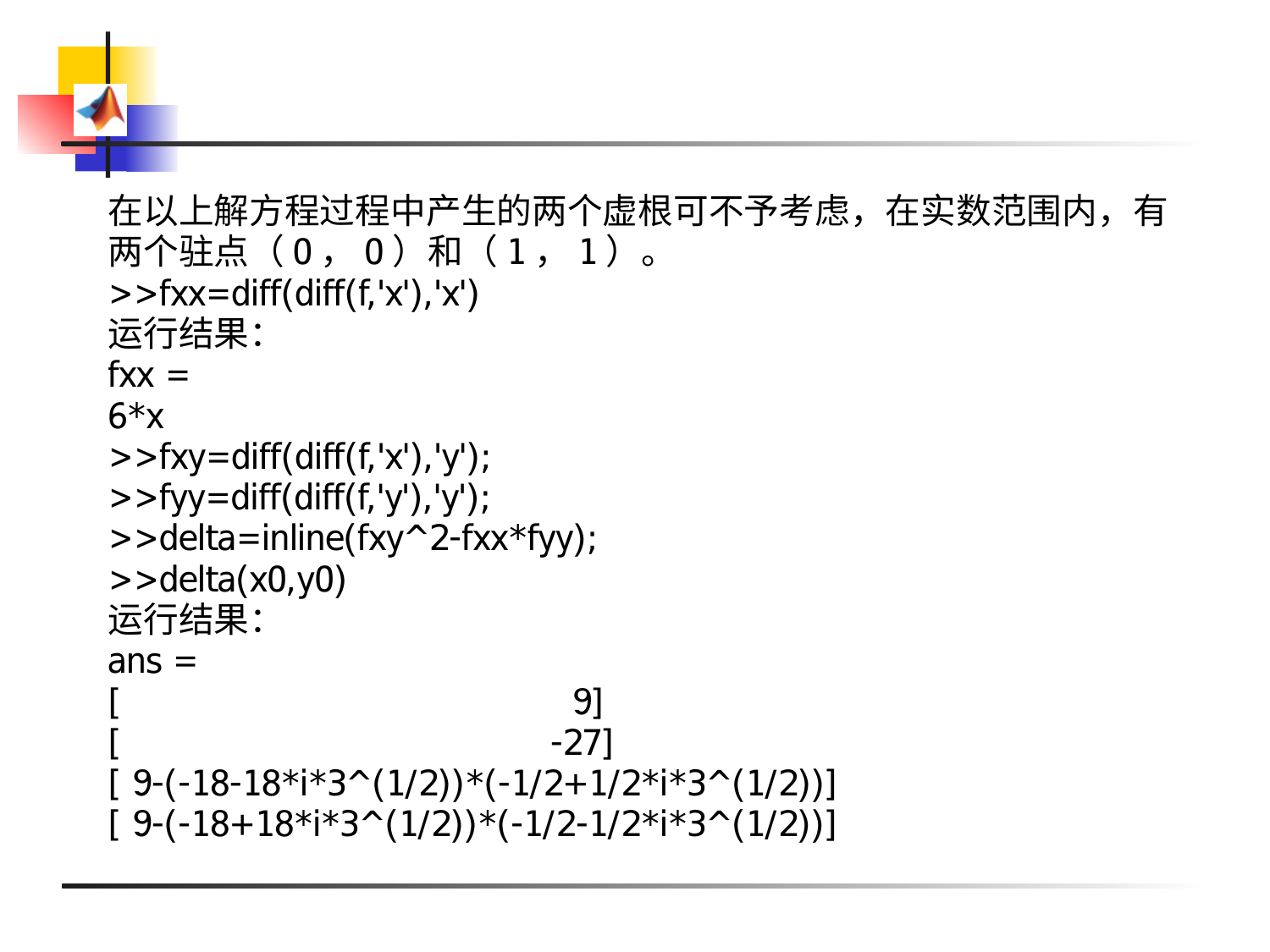

在以上解方程过程中产生的两个虚根可不予考虑，在实数范围内，有
两个驻点（0，0）和（1，1）。
>>fxx=diff(diff(f,'x'),'x')
运行结果：
fxx =
6*x
>>fxy=diff(diff(f,'x'),'y');
>>fyy=diff(diff(f,'y'),'y');
>>delta=inline(fxy^2-fxx*fyy);
>>delta(x0,y0)
运行结果：
ans =
[                                         9]
[                                       -27]
[ 9-(-18-18*i*3^(1/2))*(-1/2+1/2*i*3^(1/2))]
[ 9-(-18+18*i*3^(1/2))*(-1/2-1/2*i*3^(1/2))]